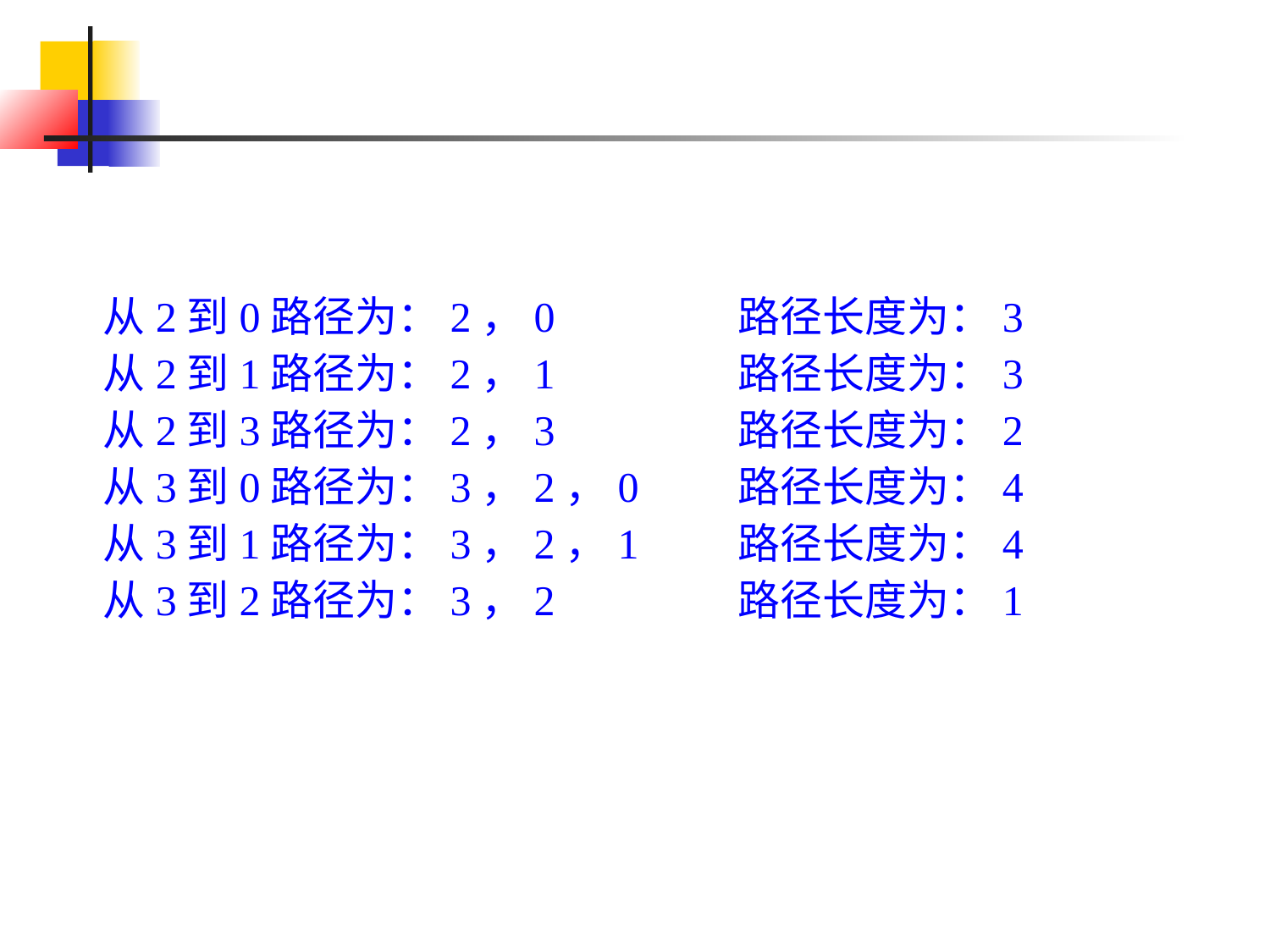

从2到0路径为：2，0		路径长度为：3
从2到1路径为：2，1		路径长度为：3
从2到3路径为：2，3		路径长度为：2
从3到0路径为：3，2，0 	路径长度为：4
从3到1路径为：3，2，1 	路径长度为：4
从3到2路径为：3，2		路径长度为：1